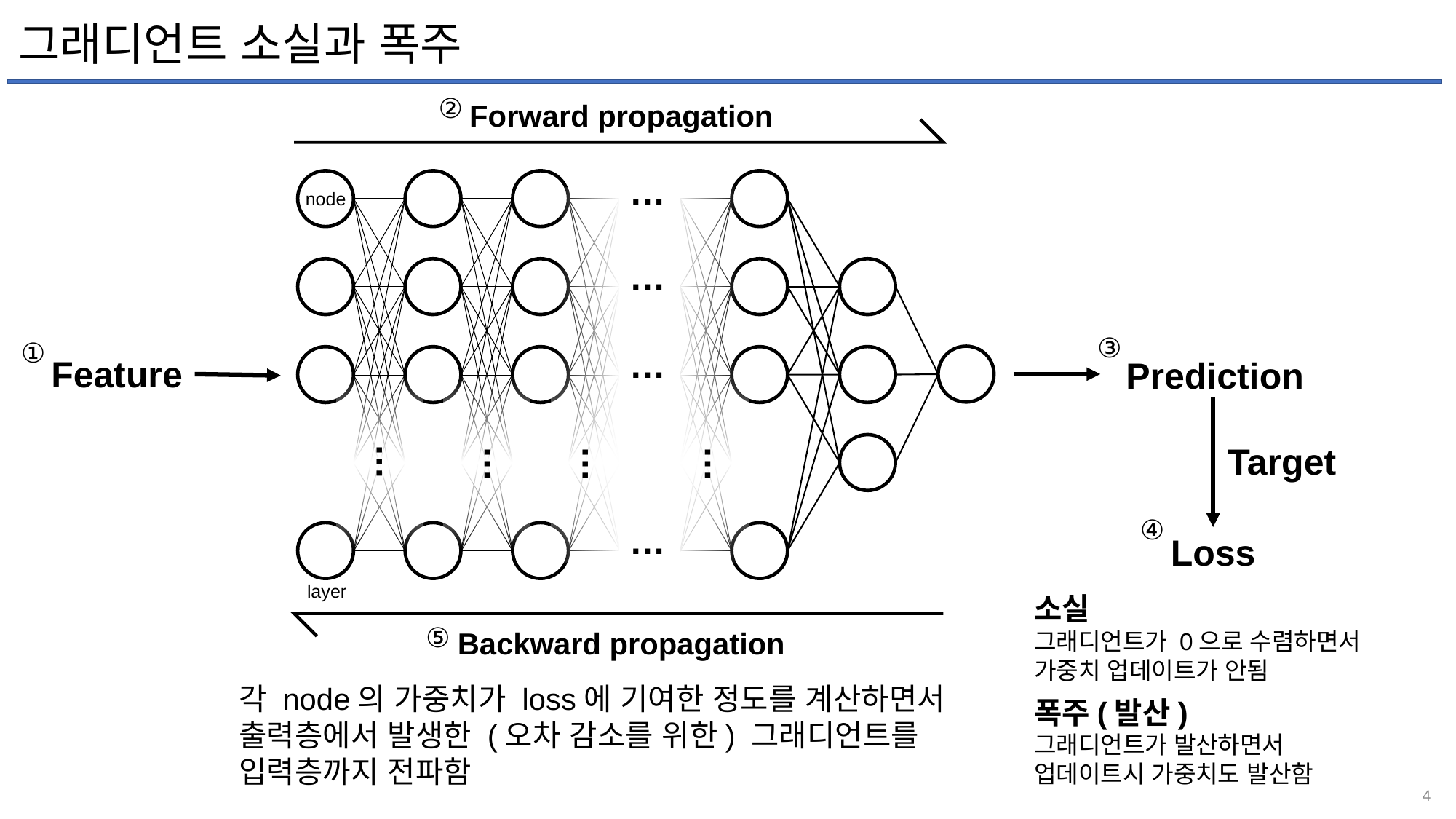

# 그래디언트 소실과 폭주
②
Forward propagation

…

node
…

…

…
…
…
…
…

layer
③
①
Feature
Prediction
Target
④
Loss
소실
그래디언트가 0으로 수렴하면서
가중치 업데이트가 안됨
폭주(발산)
그래디언트가 발산하면서
업데이트시 가중치도 발산함

⑤
Backward propagation
각 node의 가중치가 loss에 기여한 정도를 계산하면서
출력층에서 발생한 (오차 감소를 위한) 그래디언트를
입력층까지 전파함
4